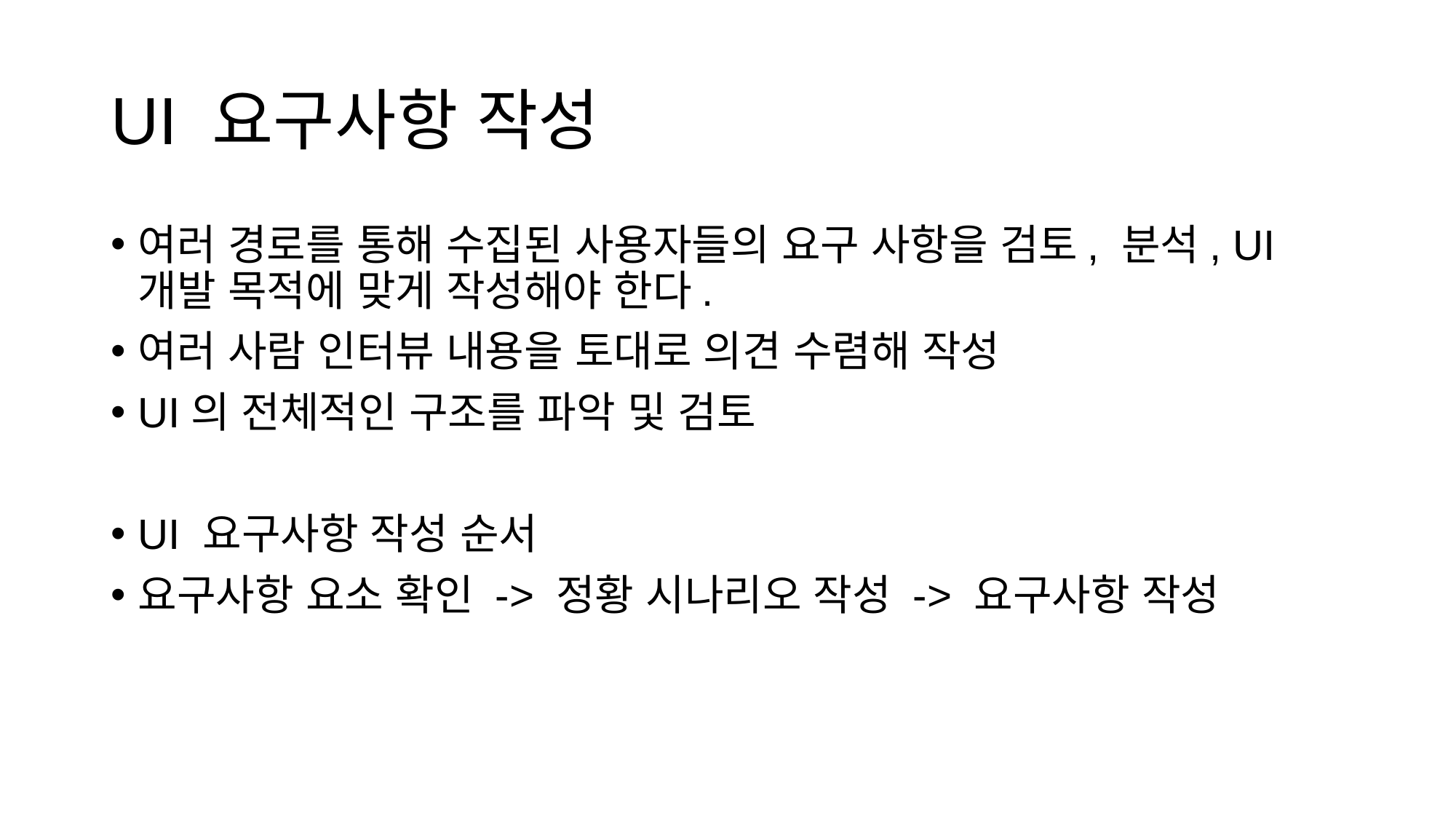

# UI 요구사항 작성
여러 경로를 통해 수집된 사용자들의 요구 사항을 검토, 분석, UI 개발 목적에 맞게 작성해야 한다.
여러 사람 인터뷰 내용을 토대로 의견 수렴해 작성
UI의 전체적인 구조를 파악 및 검토

UI 요구사항 작성 순서
요구사항 요소 확인 -> 정황 시나리오 작성 -> 요구사항 작성